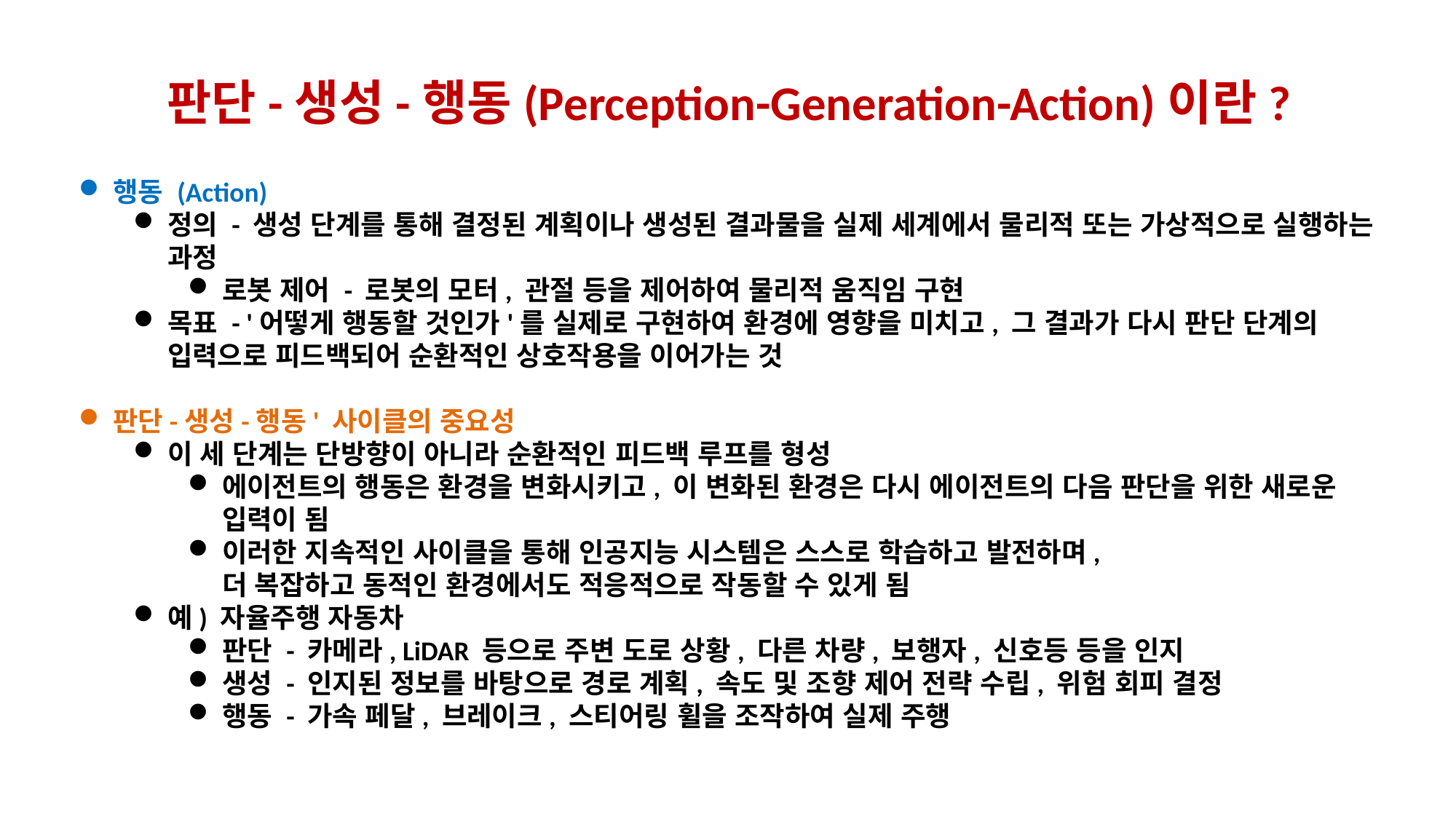

# 판단-생성-행동(Perception-Generation-Action)이란?
행동 (Action)
정의 - 생성 단계를 통해 결정된 계획이나 생성된 결과물을 실제 세계에서 물리적 또는 가상적으로 실행하는 과정
로봇 제어 - 로봇의 모터, 관절 등을 제어하여 물리적 움직임 구현
목표 - '어떻게 행동할 것인가'를 실제로 구현하여 환경에 영향을 미치고, 그 결과가 다시 판단 단계의 입력으로 피드백되어 순환적인 상호작용을 이어가는 것

판단-생성-행동' 사이클의 중요성
이 세 단계는 단방향이 아니라 순환적인 피드백 루프를 형성
에이전트의 행동은 환경을 변화시키고, 이 변화된 환경은 다시 에이전트의 다음 판단을 위한 새로운 입력이 됨
이러한 지속적인 사이클을 통해 인공지능 시스템은 스스로 학습하고 발전하며,
더 복잡하고 동적인 환경에서도 적응적으로 작동할 수 있게 됨
예) 자율주행 자동차
판단 - 카메라, LiDAR 등으로 주변 도로 상황, 다른 차량, 보행자, 신호등 등을 인지
생성 - 인지된 정보를 바탕으로 경로 계획, 속도 및 조향 제어 전략 수립, 위험 회피 결정
행동 - 가속 페달, 브레이크, 스티어링 휠을 조작하여 실제 주행